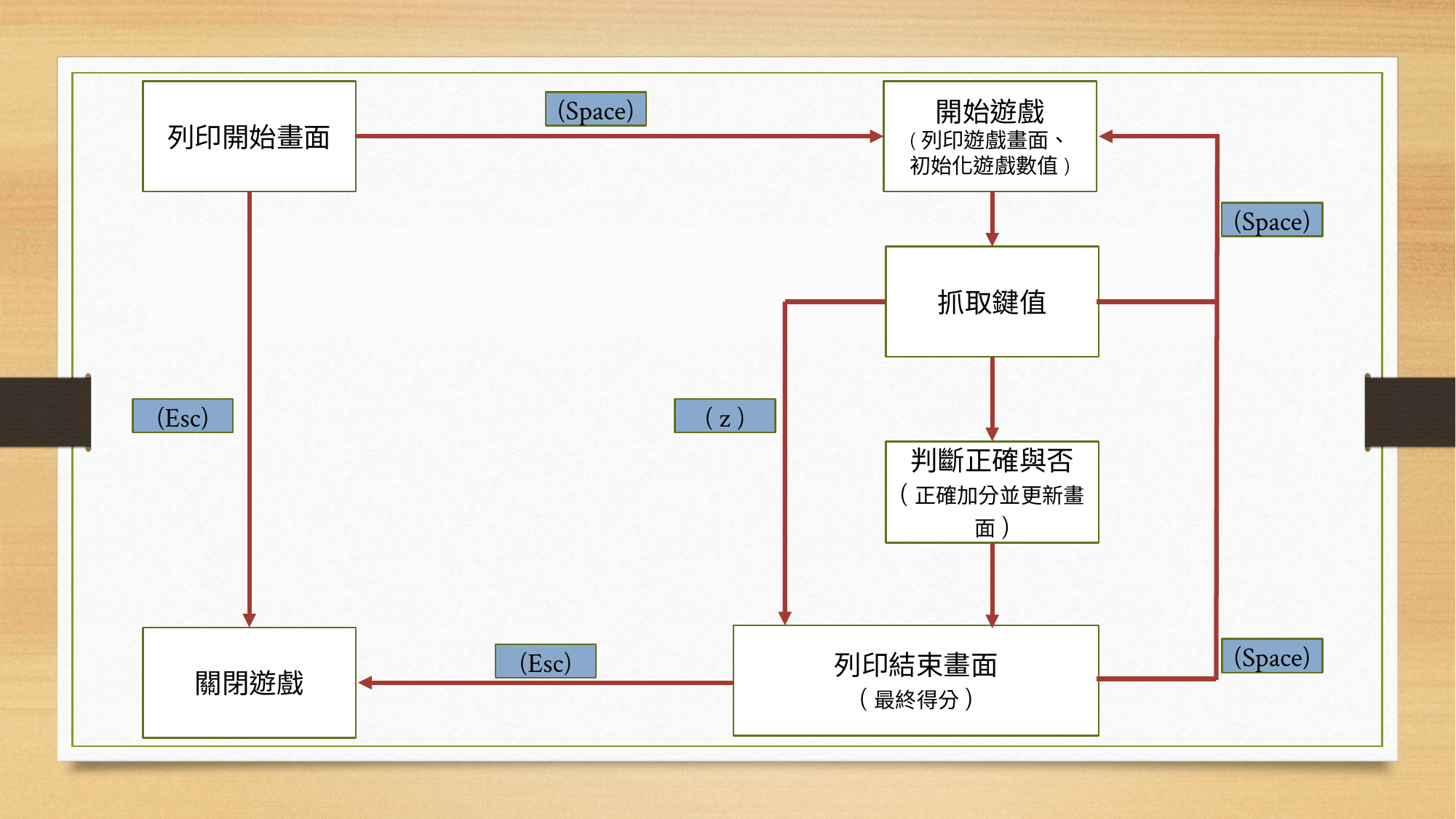

列印開始畫面
開始遊戲
(列印遊戲畫面、
初始化遊戲數值)
(Space)
抓取鍵值
(Esc)
( z )
判斷正確與否
(正確加分並更新畫面)
列印結束畫面
(最終得分)
關閉遊戲
(Space)
(Esc)
(Space)